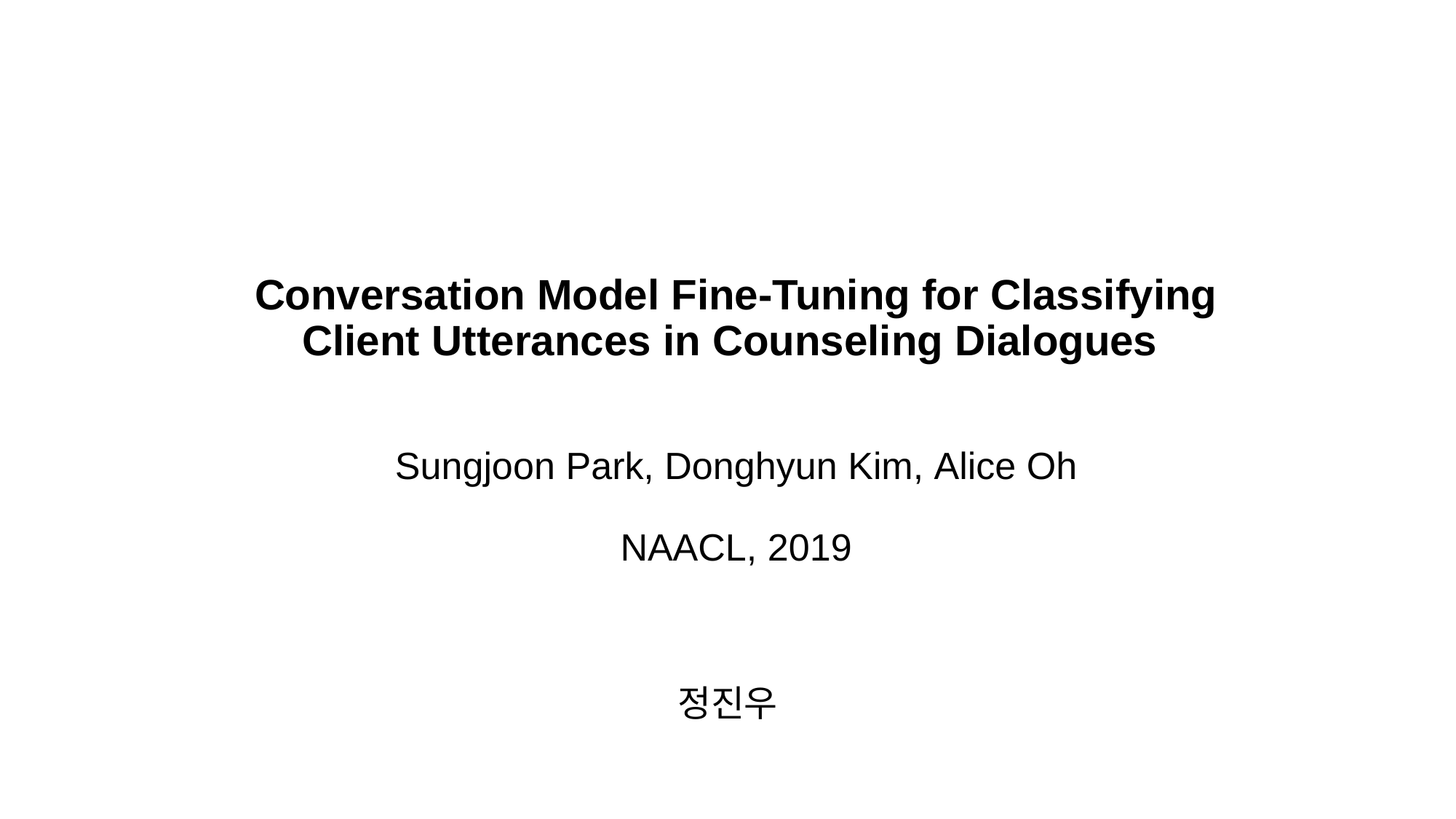

# Conversation Model Fine-Tuning for Classifying Client Utterances in Counseling Dialogues Sungjoon Park, Donghyun Kim, Alice Oh NAACL, 2019

정진우